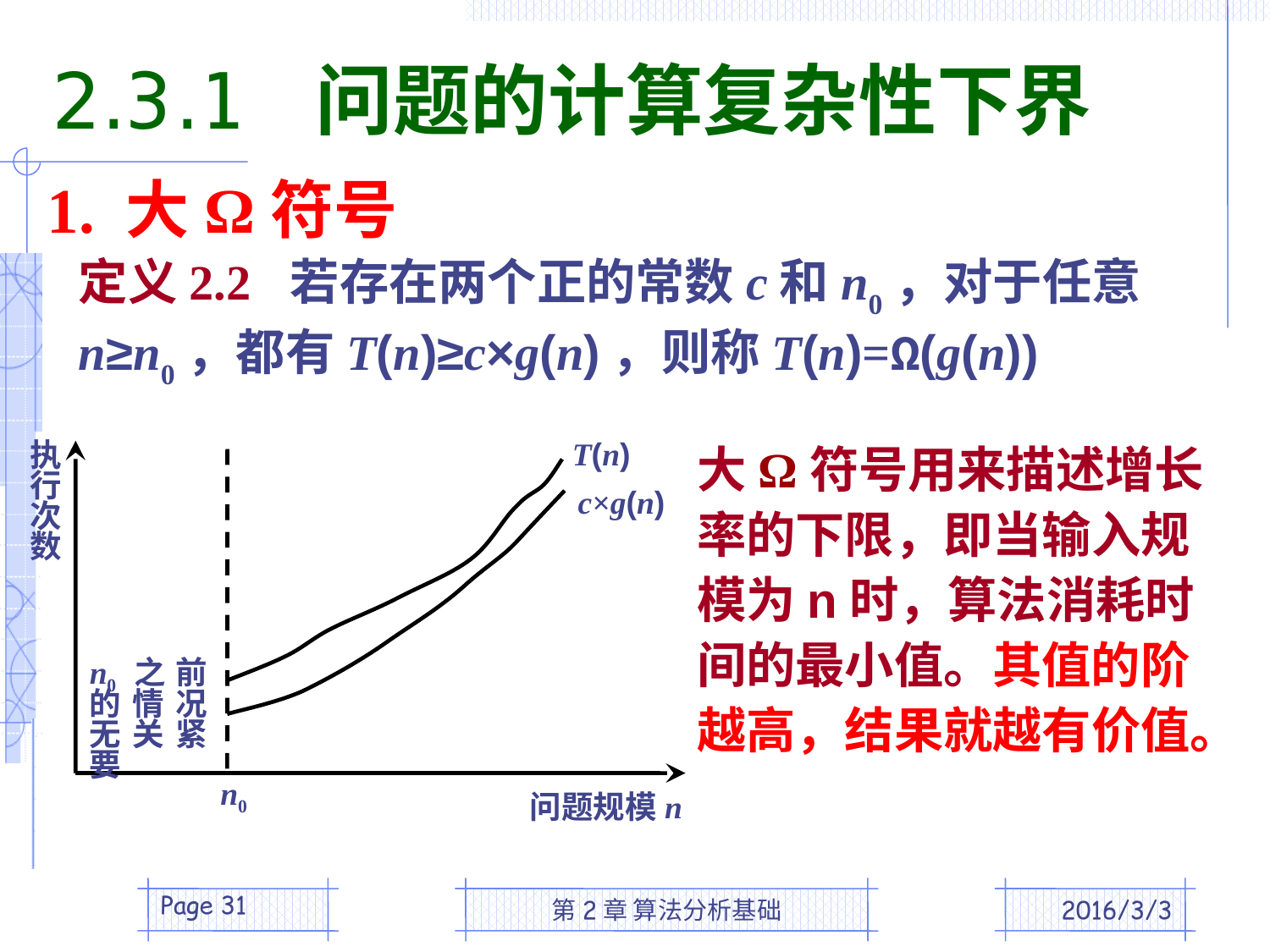

2.3.1  问题的计算复杂性下界
1. 大Ω符号
定义2.2  若存在两个正的常数c和n0，对于任意n≥n0，都有T(n)≥c×g(n)，则称T(n)=Ω(g(n))
大Ω符号用来描述增长率的下限，即当输入规模为n时，算法消耗时间的最小值。其值的阶越高，结果就越有价值。
T(n)

执行次数

c×g(n)

n0之前的情况无关紧要

n0
问题规模n
Page 31
第2章 算法分析基础
2016/3/3